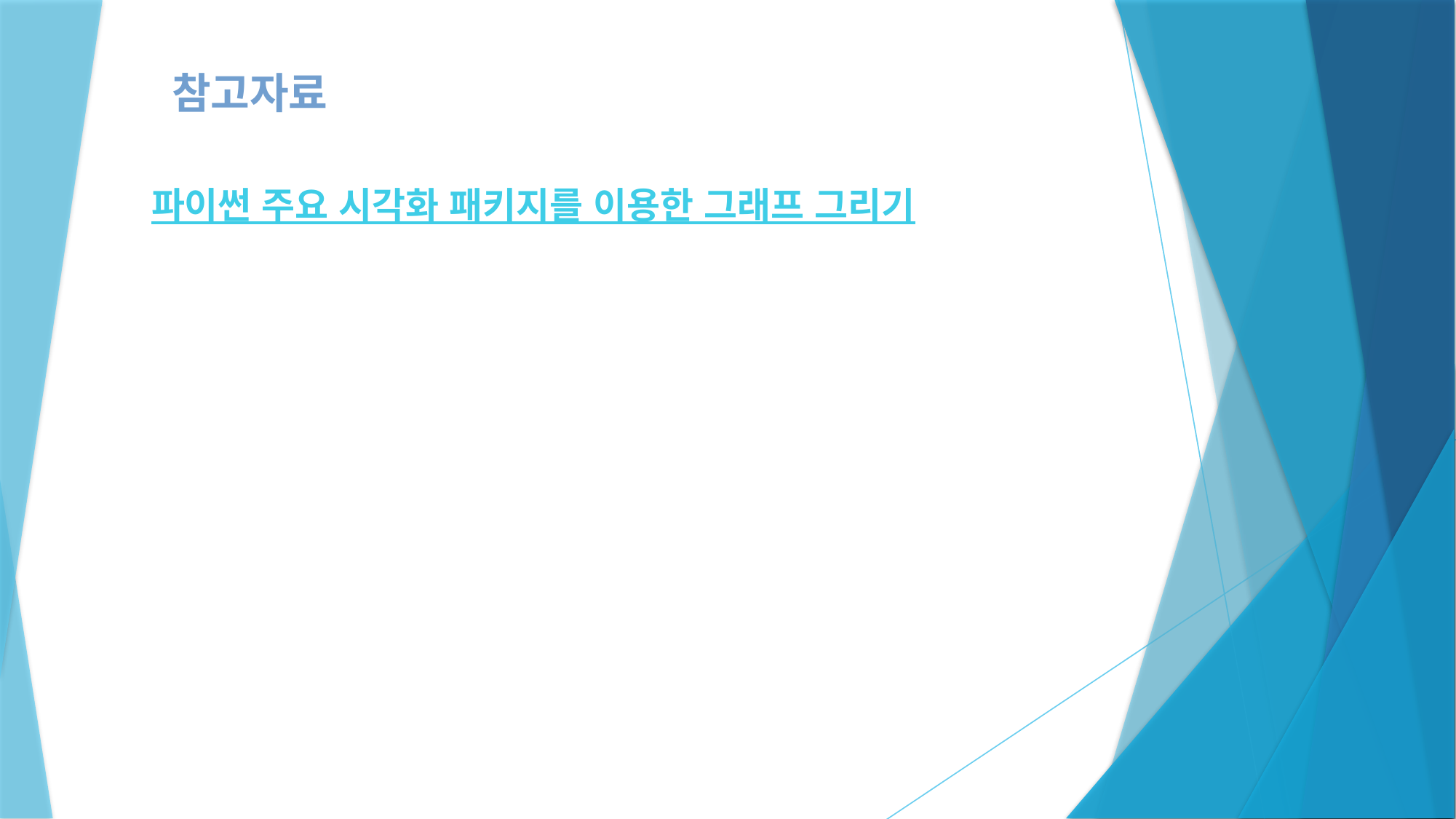

참고자료
파이썬 주요 시각화 패키지를 이용한 그래프 그리기